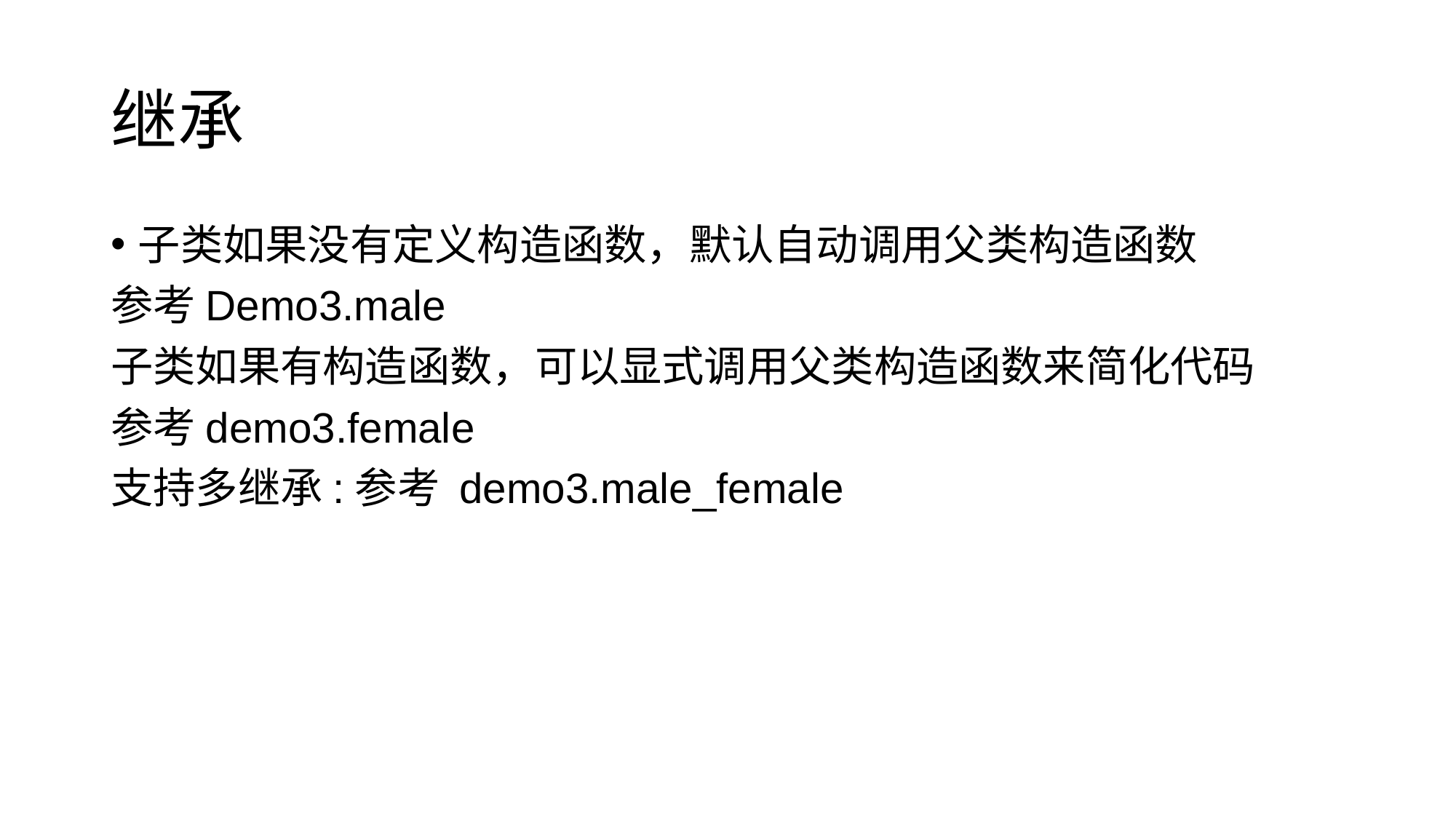

# 继承
子类如果没有定义构造函数，默认自动调用父类构造函数
参考Demo3.male
子类如果有构造函数，可以显式调用父类构造函数来简化代码
参考demo3.female
支持多继承:参考 demo3.male_female